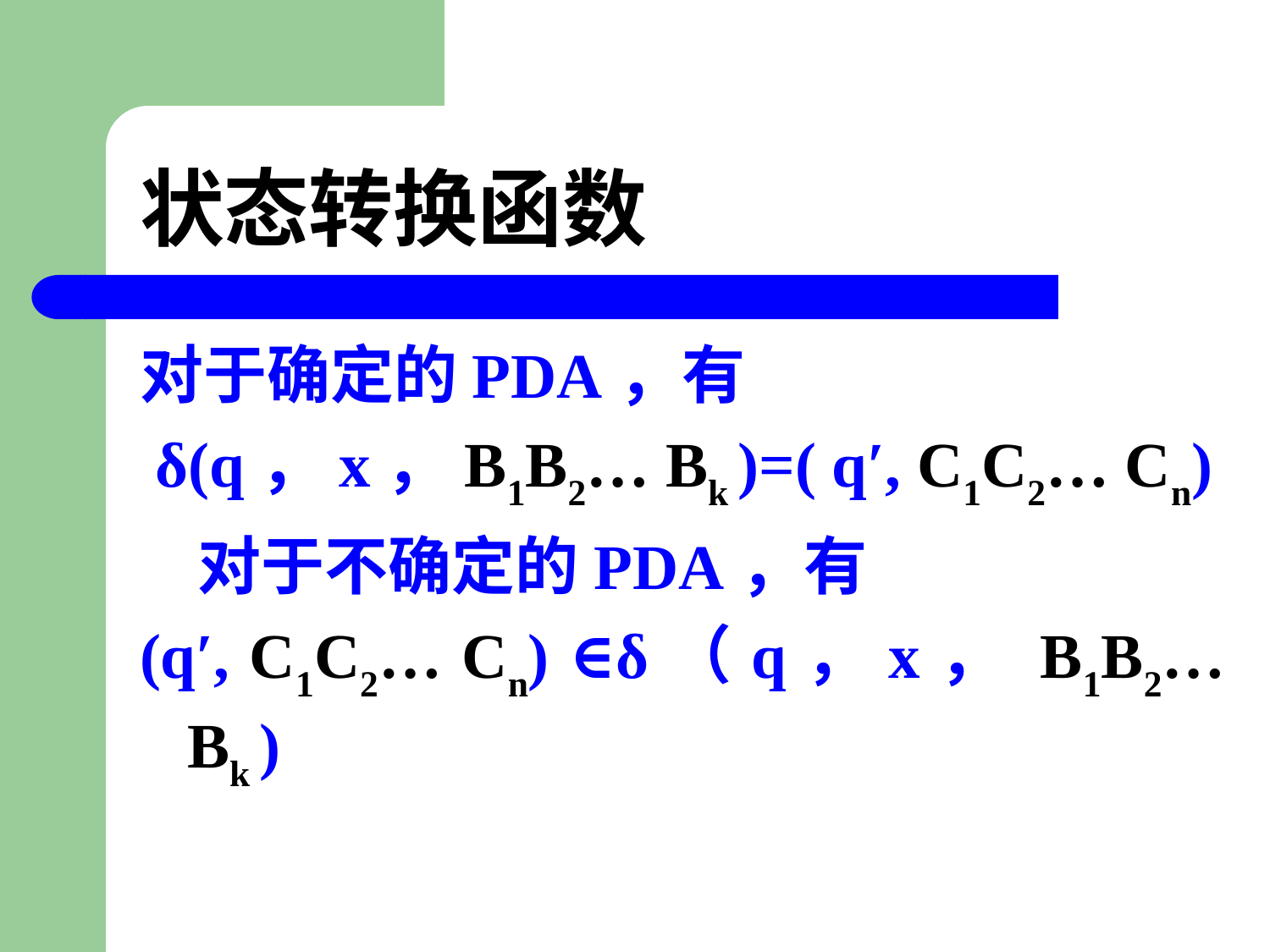

# 状态转换函数
对于确定的PDA，有
 δ(q，x，B1B2… Bk )=( q′, C1C2… Cn)
   对于不确定的PDA，有
(q′, C1C2… Cn) ∈δ（q，x， B1B2… Bk )